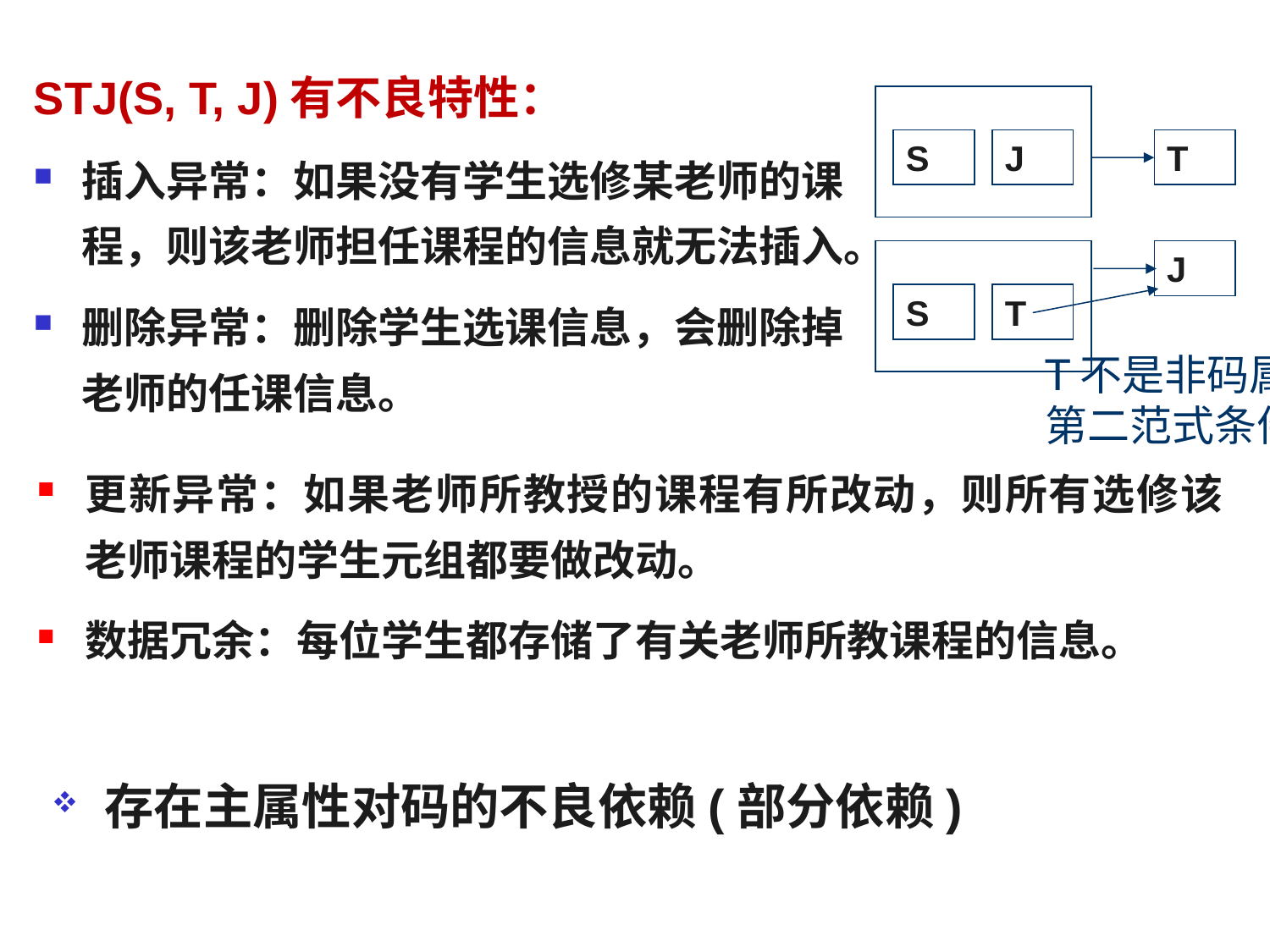

STJ(S, T, J)有不良特性：
插入异常：如果没有学生选修某老师的课程，则该老师担任课程的信息就无法插入。
删除异常：删除学生选课信息，会删除掉老师的任课信息。

S
J
T

J

S
T

T不是非码属性，是码属性，第二范式条件是非码
更新异常：如果老师所教授的课程有所改动，则所有选修该老师课程的学生元组都要做改动。
数据冗余：每位学生都存储了有关老师所教课程的信息。
 存在主属性对码的不良依赖(部分依赖)